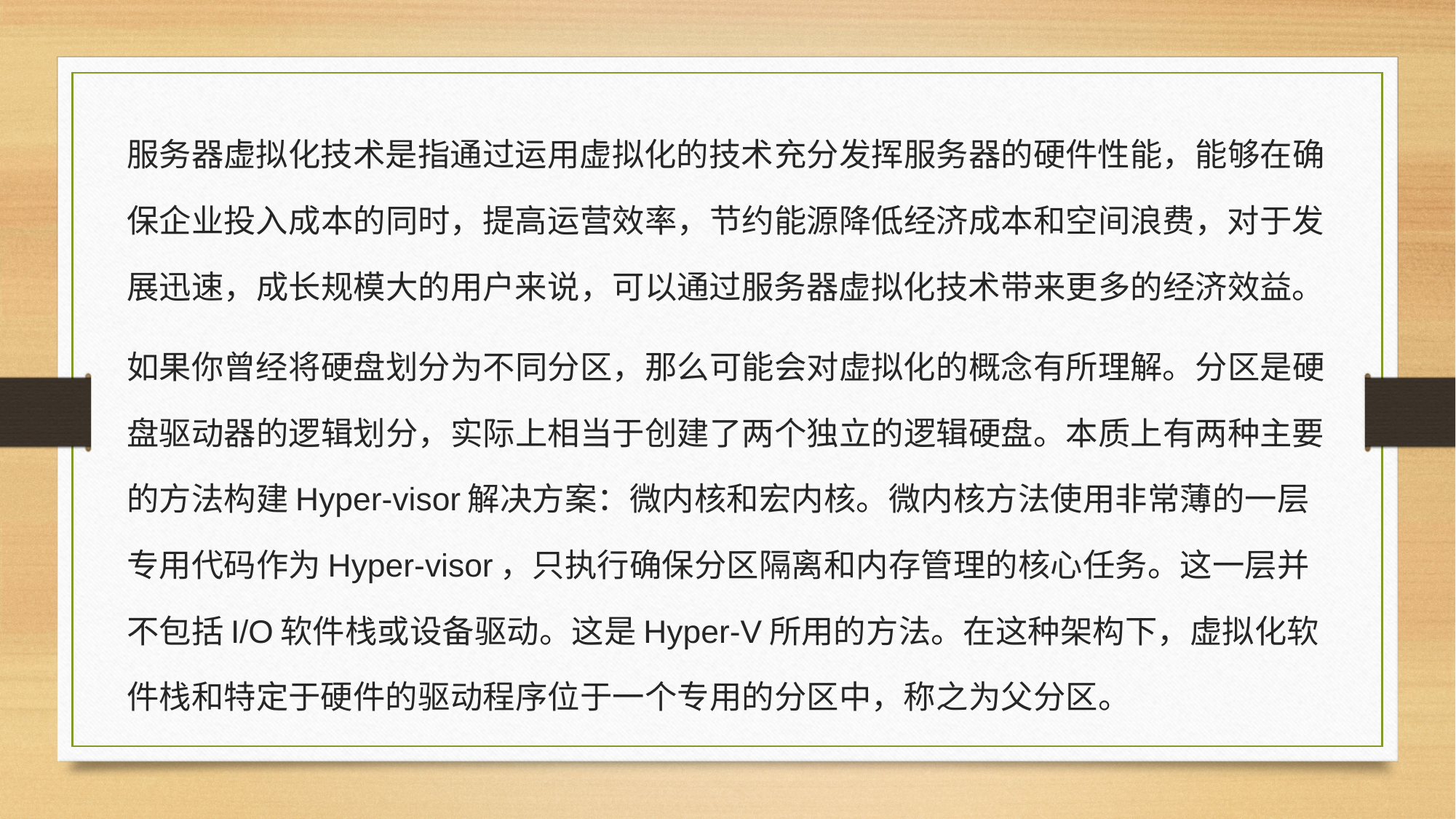

服务器虚拟化技术是指通过运用虚拟化的技术充分发挥服务器的硬件性能，能够在确保企业投入成本的同时，提高运营效率，节约能源降低经济成本和空间浪费，对于发展迅速，成长规模大的用户来说，可以通过服务器虚拟化技术带来更多的经济效益。
如果你曾经将硬盘划分为不同分区，那么可能会对虚拟化的概念有所理解。分区是硬盘驱动器的逻辑划分，实际上相当于创建了两个独立的逻辑硬盘。本质上有两种主要的方法构建Hyper-visor解决方案：微内核和宏内核。微内核方法使用非常薄的一层专用代码作为Hyper-visor，只执行确保分区隔离和内存管理的核心任务。这一层并不包括I/O软件栈或设备驱动。这是Hyper-V所用的方法。在这种架构下，虚拟化软件栈和特定于硬件的驱动程序位于一个专用的分区中，称之为父分区。